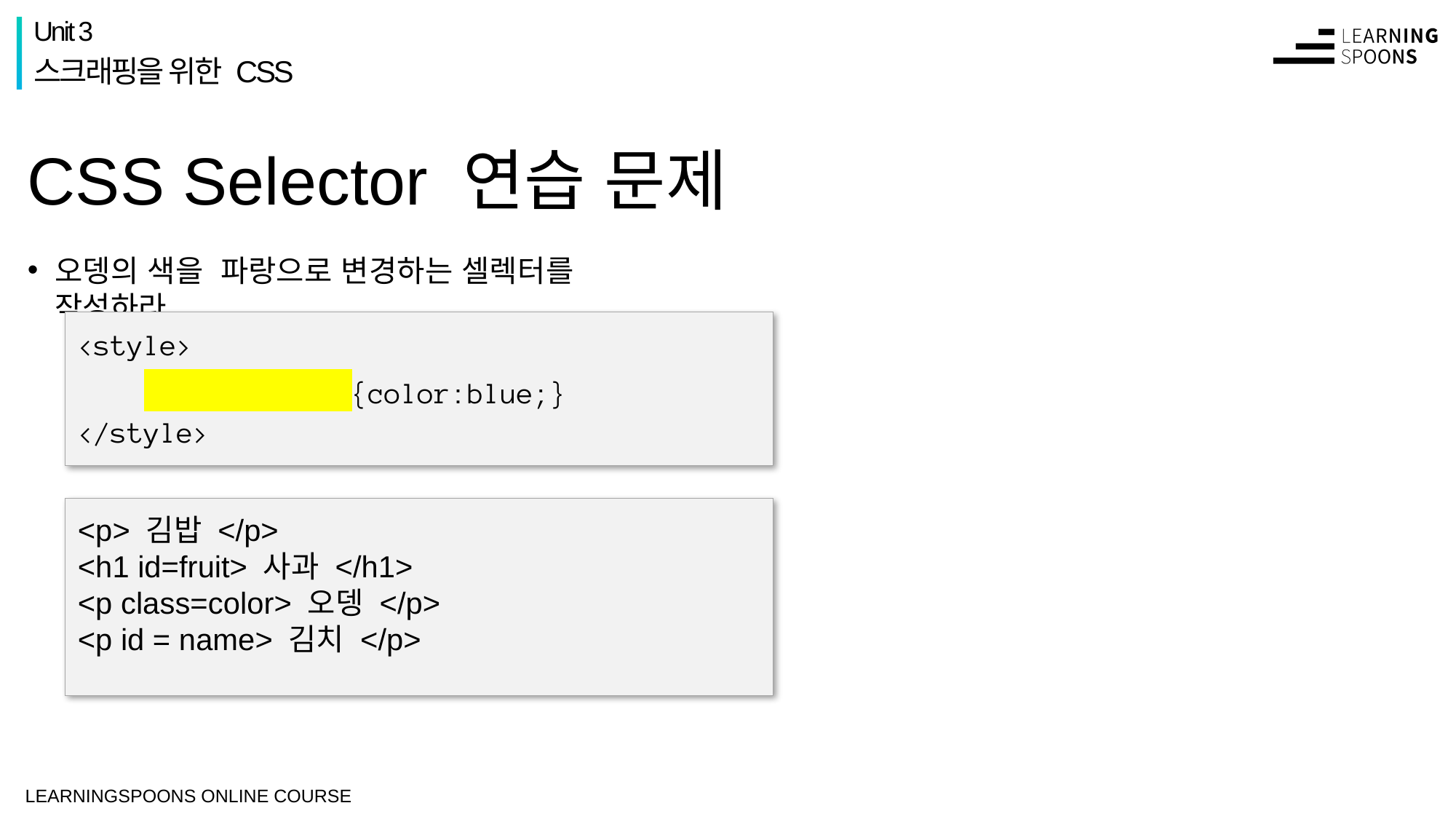

Unit 3
스크래핑을 위한 CSS
# CSS Selector 연습 문제
오뎅의 색을  파랑으로 변경하는 셀렉터를 작성하라.

<style>
             {color:blue;}
</style>
<p> 김밥 </p>
<h1 id=fruit> 사과 </h1>
<p class=color> 오뎅 </p>
<p id = name> 김치 </p>